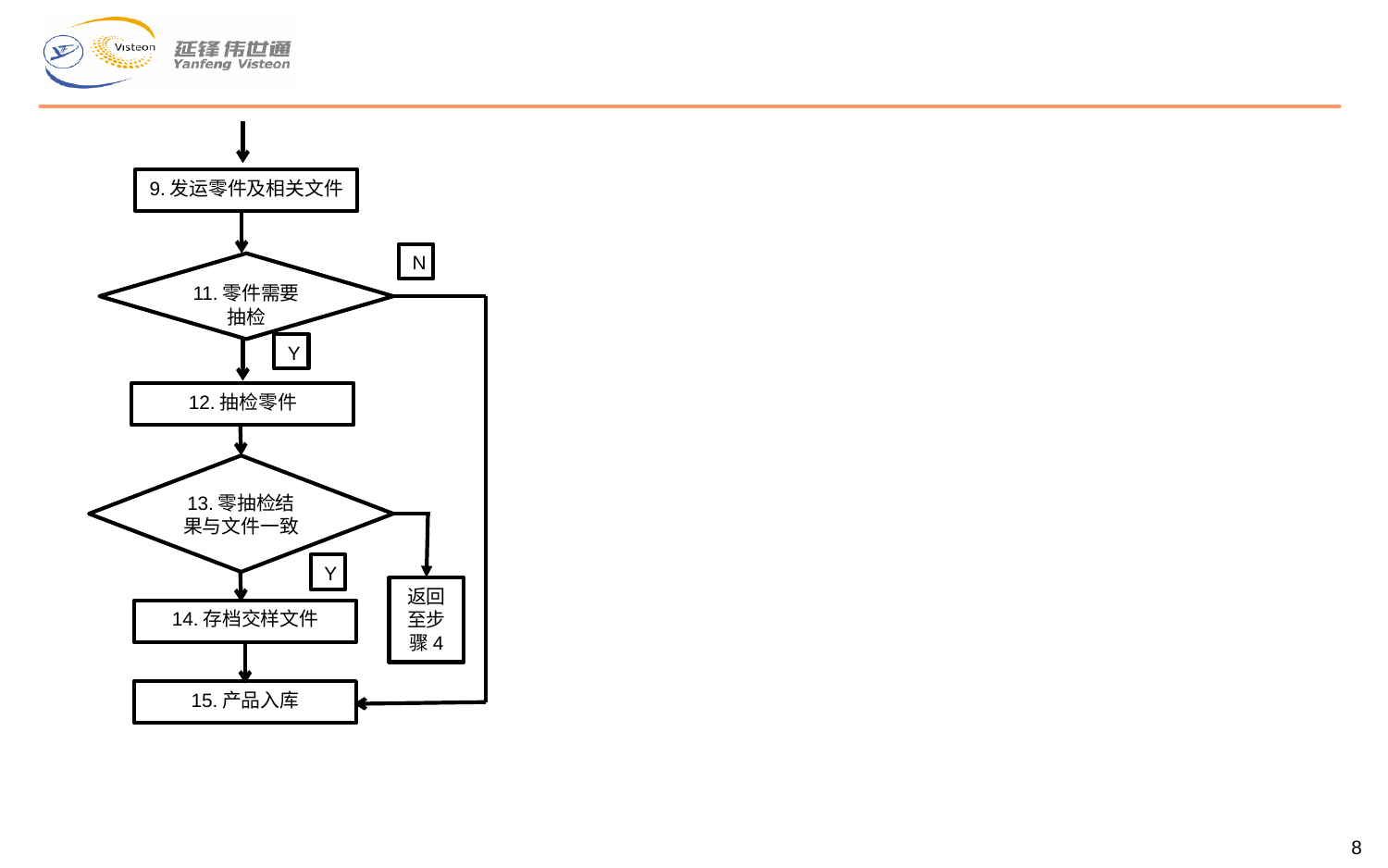

9.发运零件及相关文件
N
11.零件需要抽检
Y
12.抽检零件
13.零抽检结果与文件一致

Y
返回至步骤4
14.存档交样文件
15.产品入库